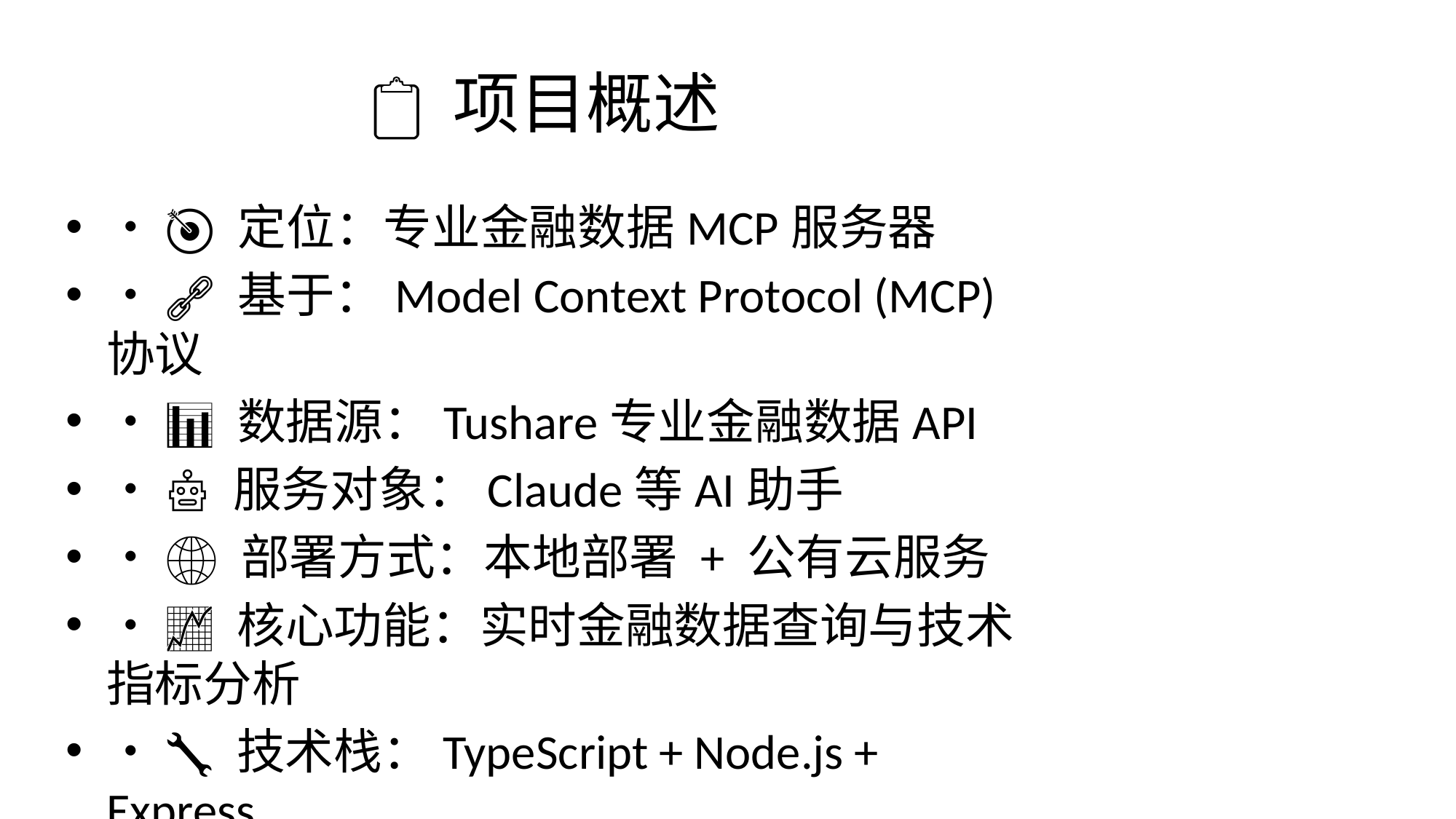

# 📋 项目概述
• 🎯 定位：专业金融数据MCP服务器
• 🔗 基于：Model Context Protocol (MCP) 协议
• 📊 数据源：Tushare专业金融数据API
• 🤖 服务对象：Claude等AI助手
• 🌐 部署方式：本地部署 + 公有云服务
• 📈 核心功能：实时金融数据查询与技术指标分析
• 🔧 技术栈：TypeScript + Node.js + Express
• 📦 分发：NPM包管理 + Docker容器化